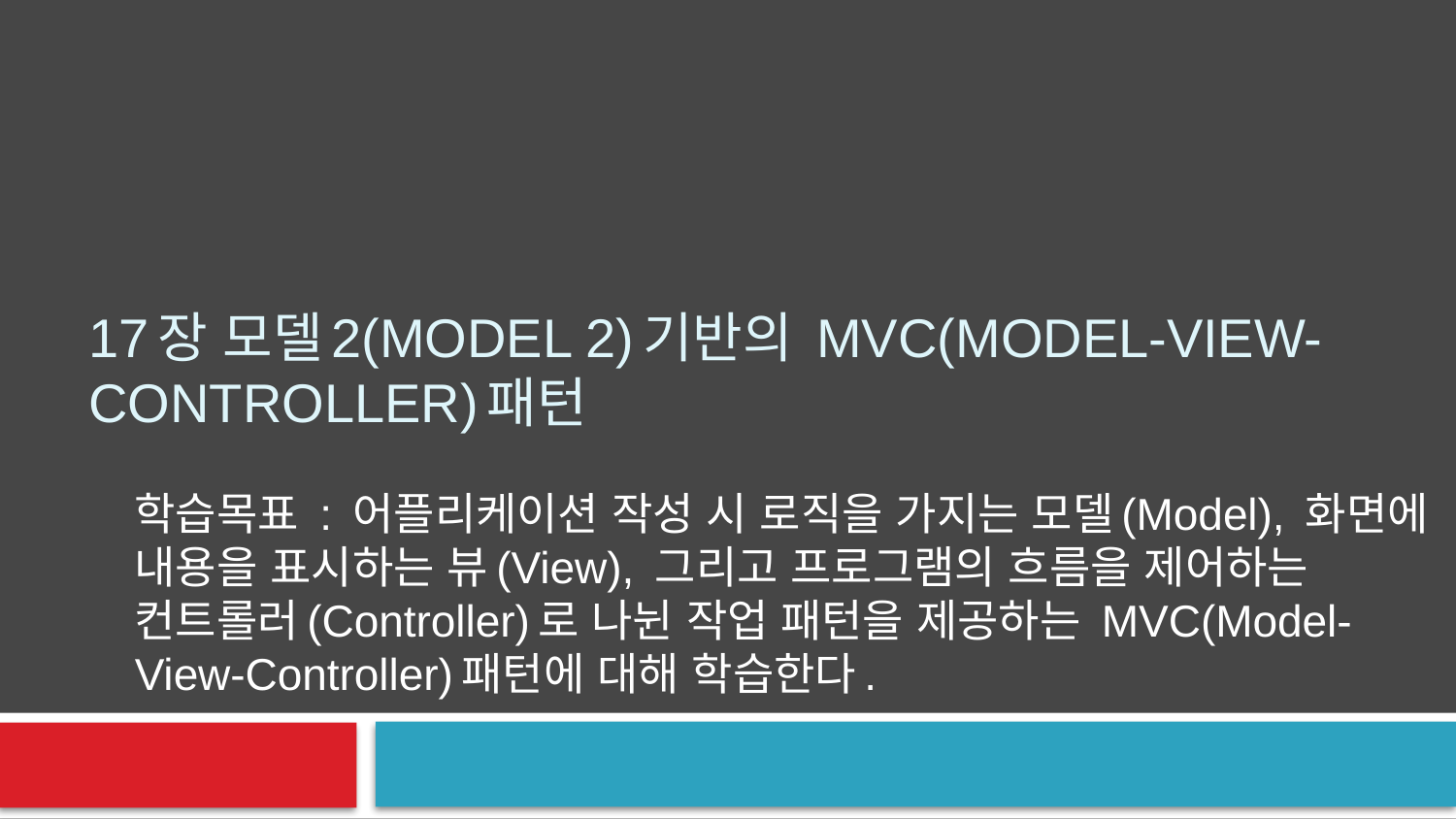

# 17장 모델2(Model 2)기반의 MVC(Model-View-Controller)패턴
학습목표 : 어플리케이션 작성 시 로직을 가지는 모델(Model), 화면에 내용을 표시하는 뷰(View), 그리고 프로그램의 흐름을 제어하는 컨트롤러(Controller)로 나뉜 작업 패턴을 제공하는 MVC(Model-View-Controller)패턴에 대해 학습한다.